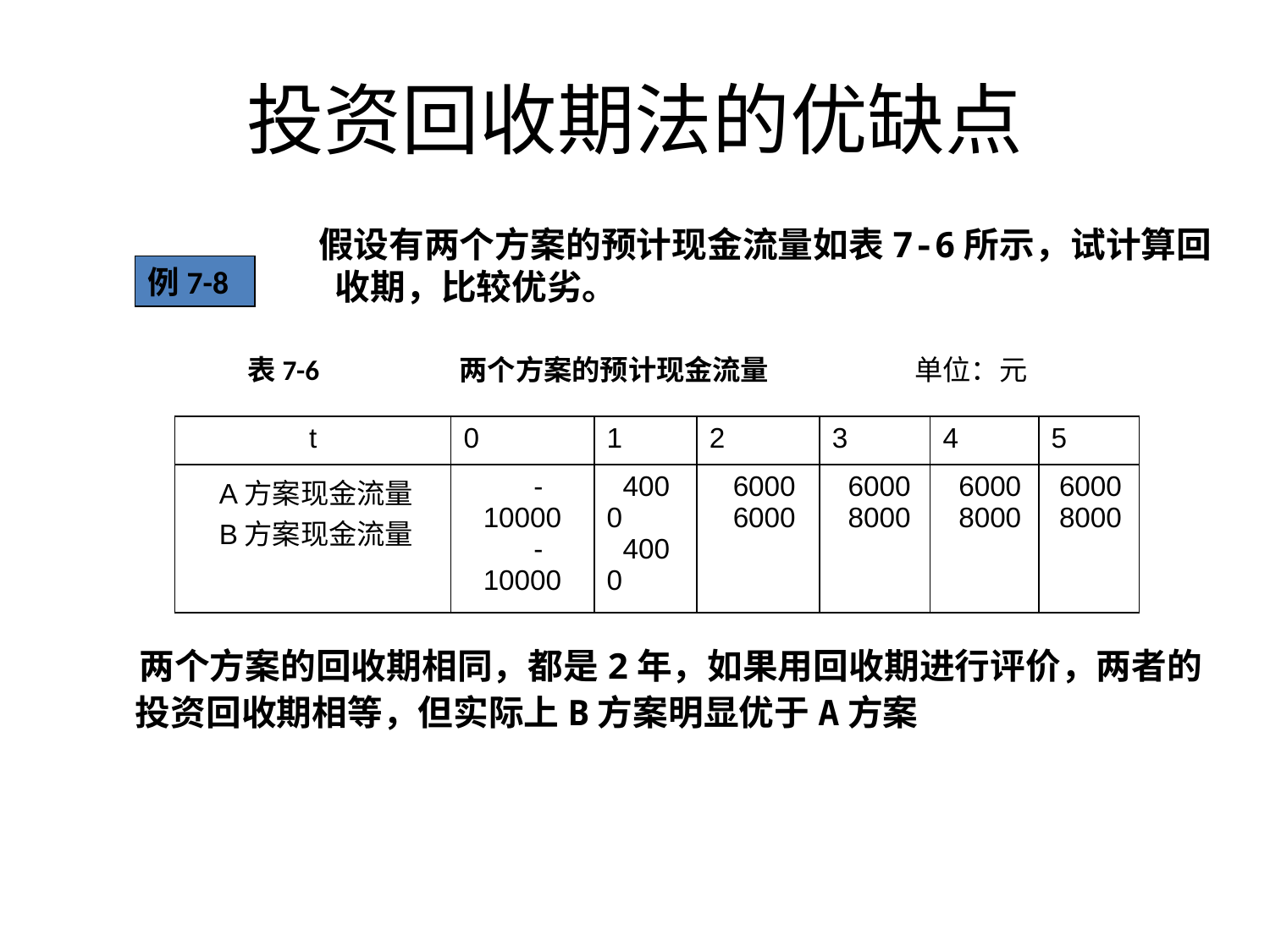

投资回收期法的优缺点
   假设有两个方案的预计现金流量如表7-6所示，试计算回收期，比较优劣。
例7-8
表7-6                     两个方案的预计现金流量                       单位：元
| t | 0 | 1 | 2 | 3 | 4 | 5 |
| --- | --- | --- | --- | --- | --- | --- |
| A方案现金流量 B方案现金流量 | -10000 -10000 | 4000 4000 | 6000 6000 | 6000 8000 | 6000 8000 | 6000 8000 |
   两个方案的回收期相同，都是2年，如果用回收期进行评价，两者的投资回收期相等，但实际上B方案明显优于A方案